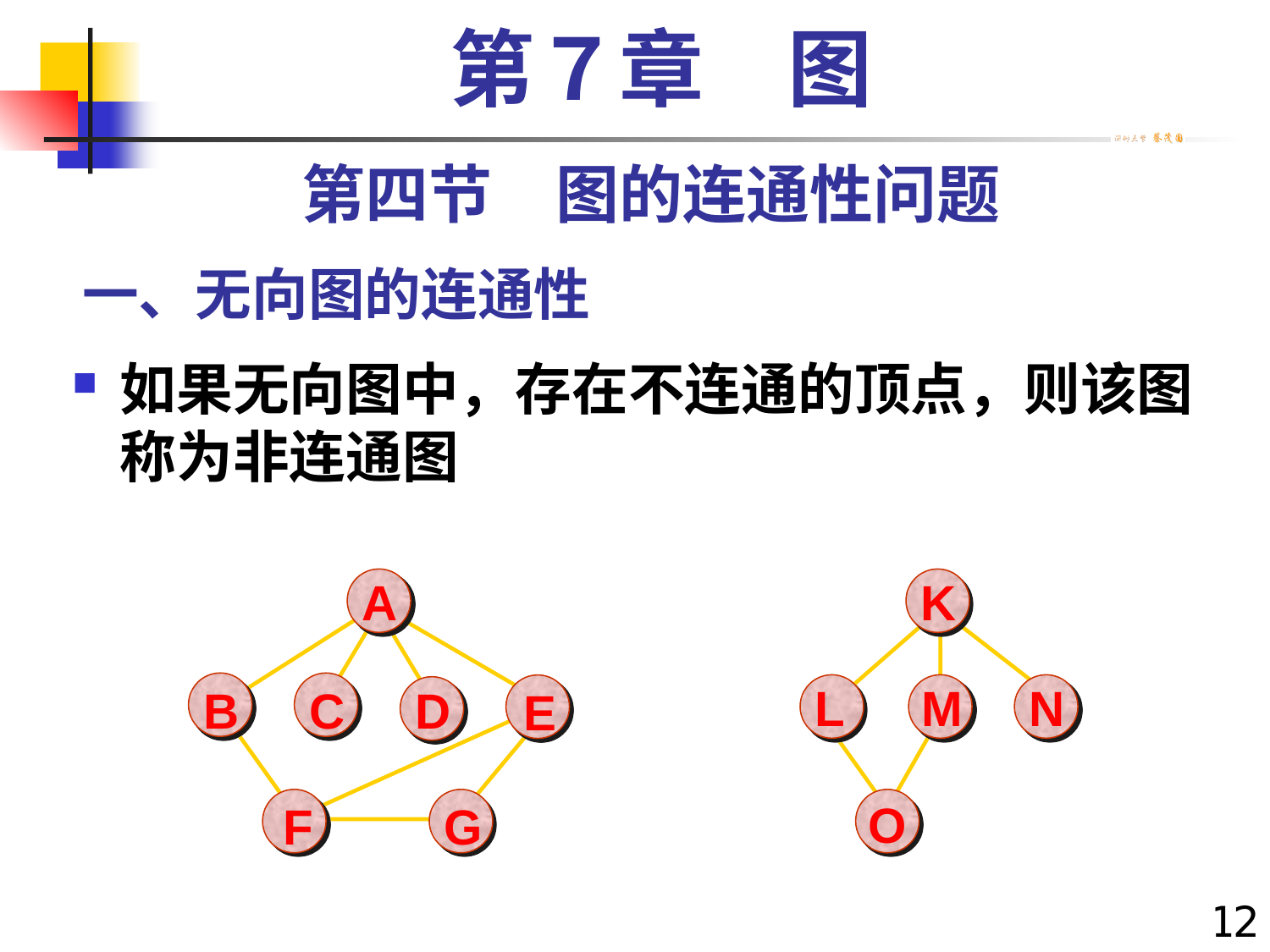

第７章　图
第四节　图的连通性问题
# 一、无向图的连通性
如果无向图中，存在不连通的顶点，则该图称为非连通图
A
K

L
M
N

B

C
D

E

O

F

G

12